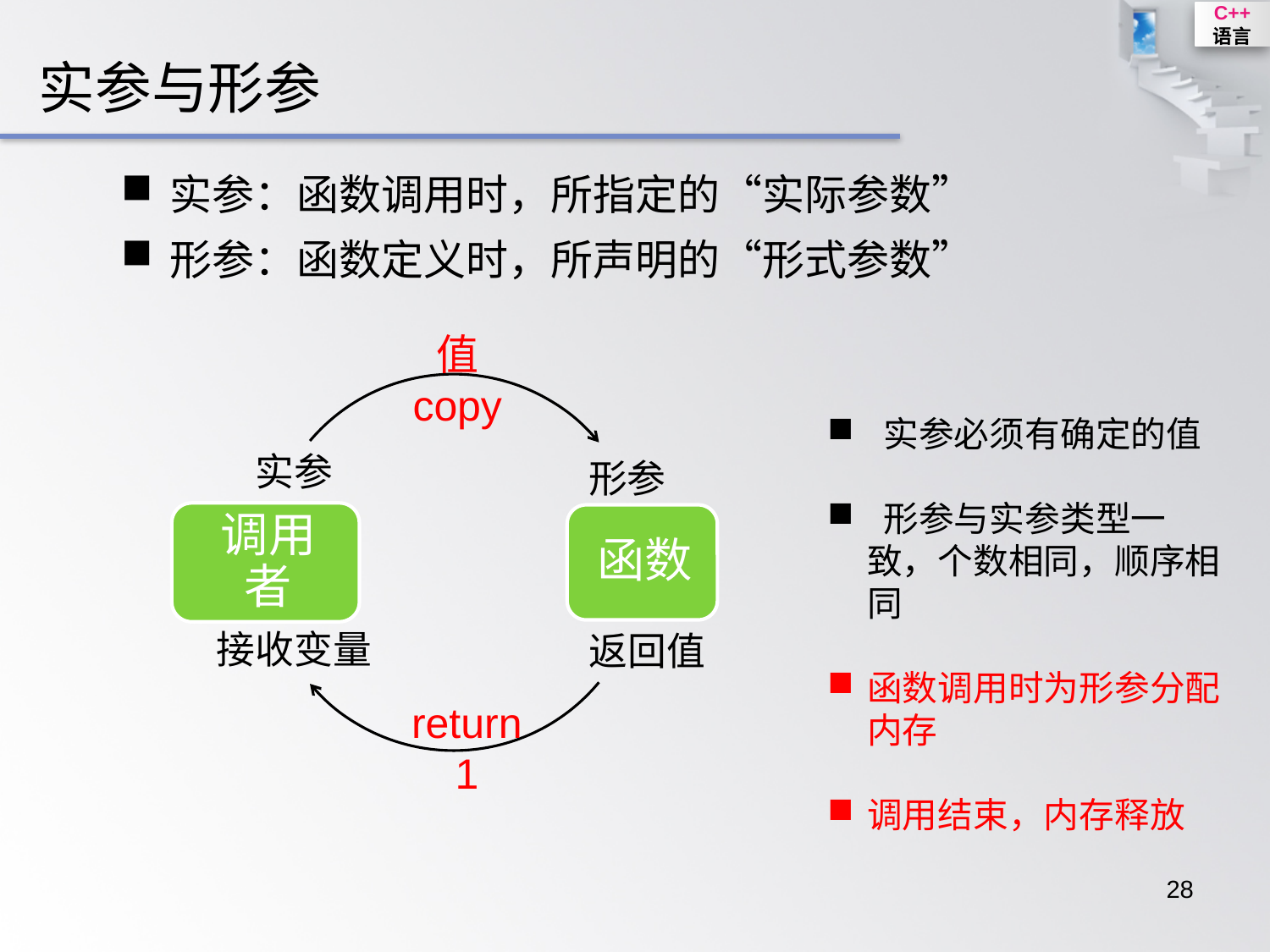

实参与形参
实参：函数调用时，所指定的“实际参数”
形参：函数定义时，所声明的“形式参数”
调用者
函数
值
copy
 实参必须有确定的值

 形参与实参类型一致，个数相同，顺序相同

函数调用时为形参分配内存

调用结束，内存释放
实参
形参
接收变量
返回值
return
1
28